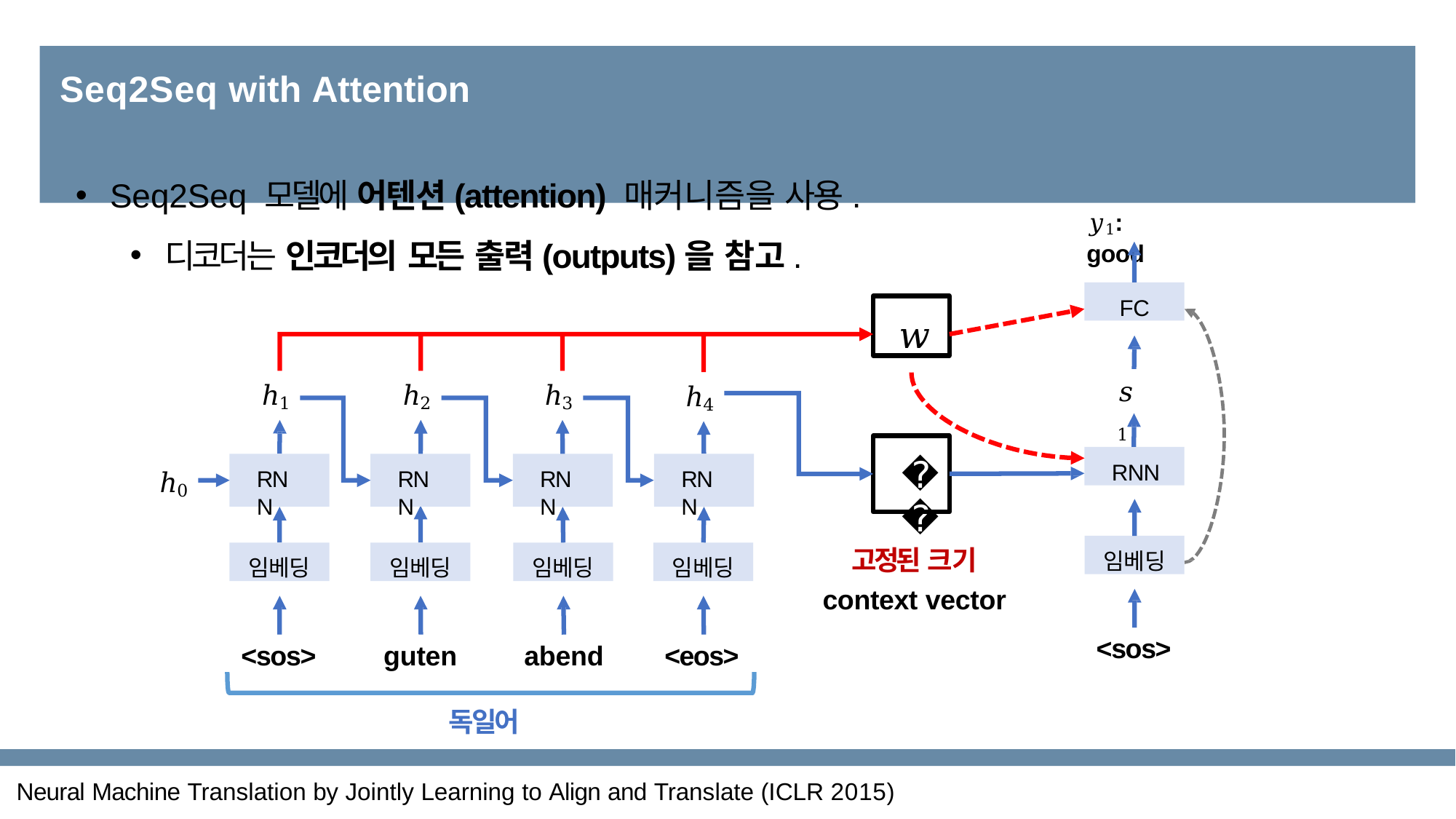

# Seq2Seq with Attention
Seq2Seq 모델에 어텐션(attention) 매커니즘을 사용.
디코더는 인코더의 모든 출력(outputs)을 참고.
𝑦1: good

FC
𝑤

𝑠1
ℎ1
ℎ2
ℎ3
ℎ4

RNN
𝑣

ℎ0
RNN
RNN
RNN
RNN

고정된 크기
context vector
임베딩
임베딩
임베딩
임베딩
임베딩

<sos>
<sos>
guten
abend
<eos>

독일어

Neural Machine Translation by Jointly Learning to Align and Translate (ICLR 2015)